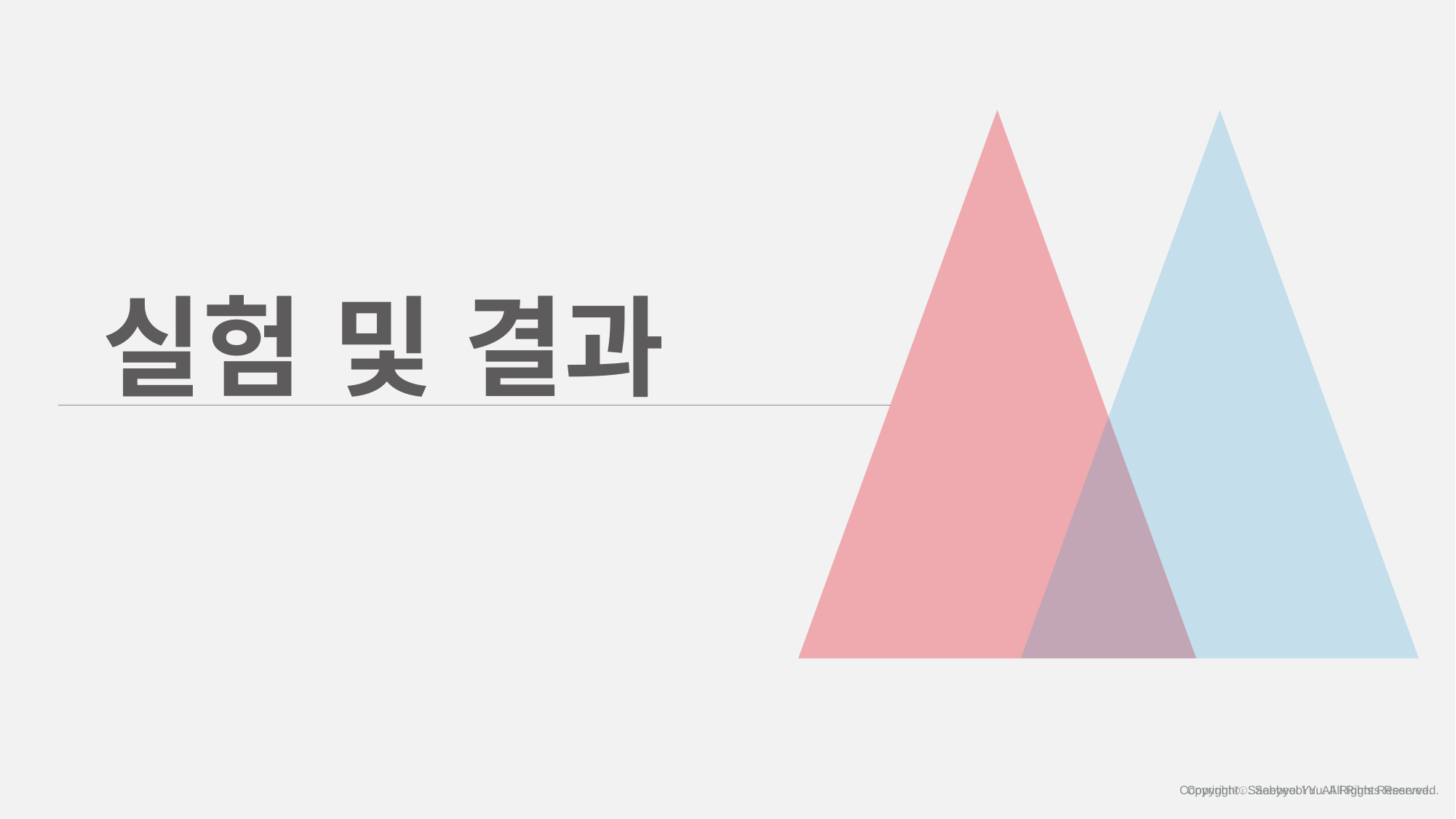

실험 및 결과
Copyrightⓒ. Saebyeol Yu. All Rights Reserved.